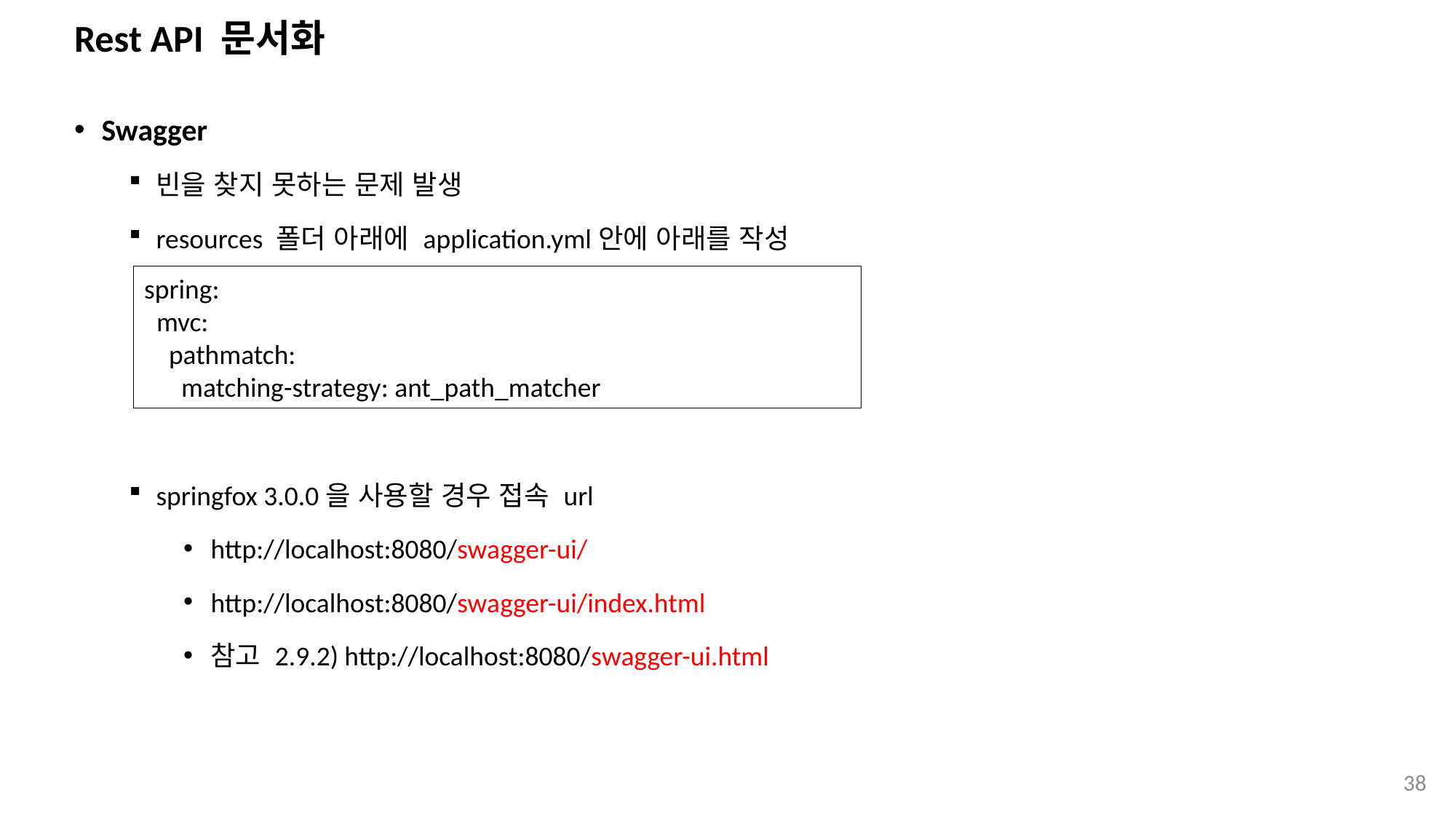

# Rest API 문서화
Swagger
빈을 찾지 못하는 문제 발생
resources 폴더 아래에 application.yml안에 아래를 작성

springfox 3.0.0을 사용할 경우 접속 url
http://localhost:8080/swagger-ui/
http://localhost:8080/swagger-ui/index.html
참고 2.9.2) http://localhost:8080/swagger-ui.html

spring:
  mvc:
    pathmatch:
      matching-strategy: ant_path_matcher
38